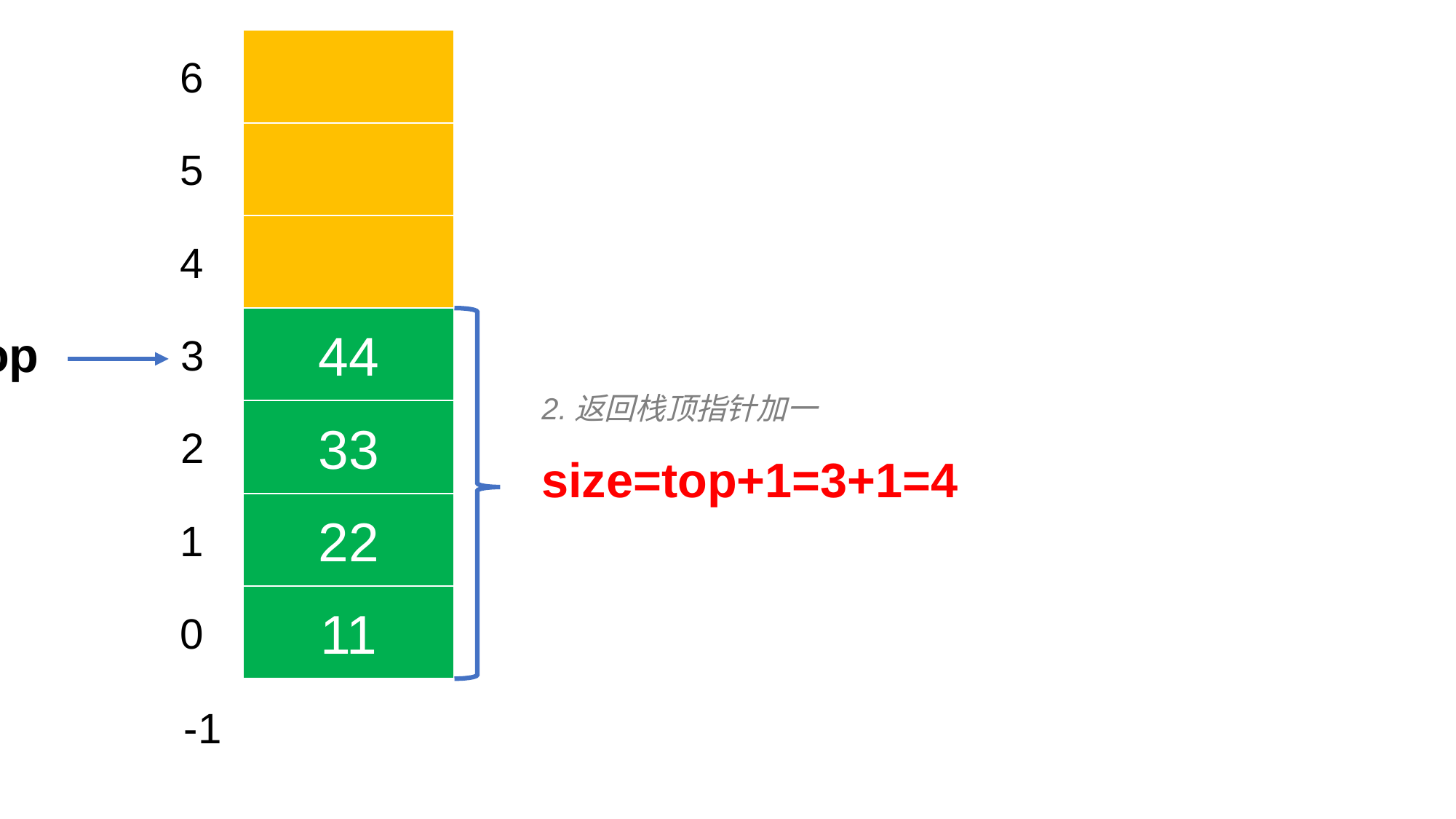

ele

6

5

4
44

top
3
2.返回栈顶指针加一
33
2
size=top+1=3+1=4
22
1
11
0
-1